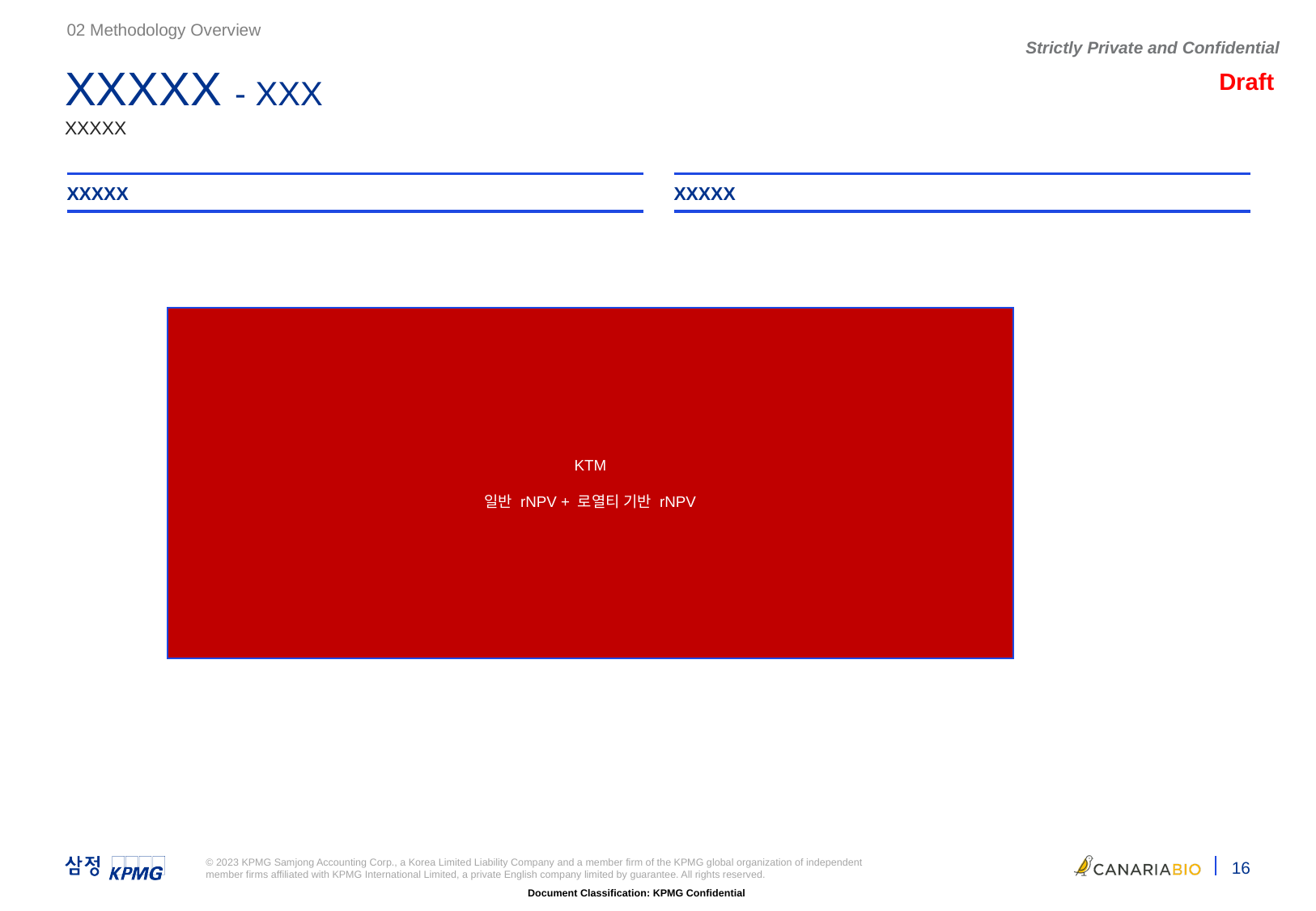

02 Methodology Overview

XXXXX - XXX
XXXXX
XXXXX
XXXXX
KTM

일반 rNPV + 로열티 기반 rNPV